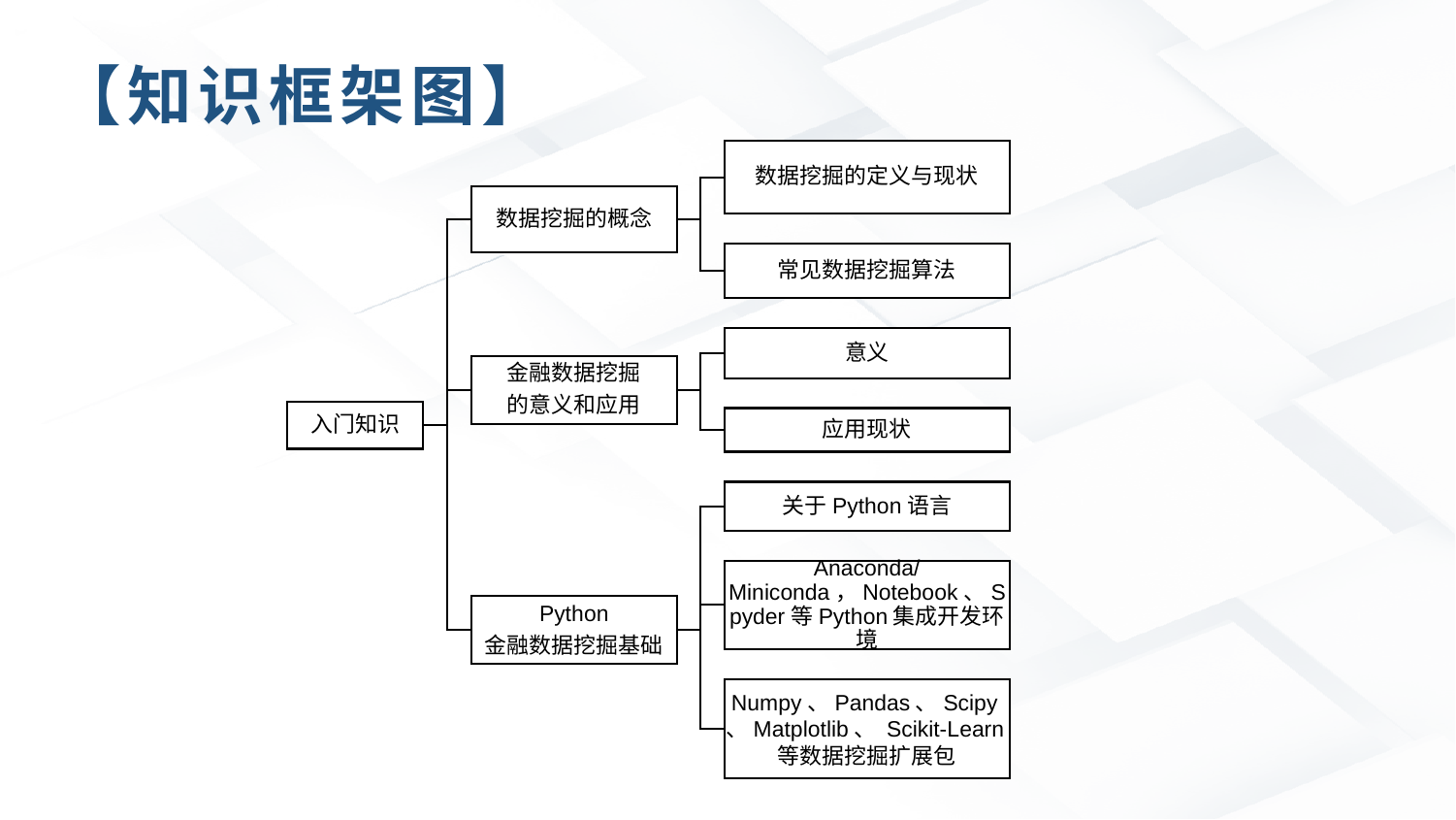

【知识框架图】
入门知识
数据挖掘的概念
数据挖掘的定义与现状
常见数据挖掘算法
金融数据挖掘
的意义和应用
意义
应用现状
Python
金融数据挖掘基础
关于Python语言
Anaconda/Miniconda，Notebook、Spyder等Python集成开发环境
Numpy、Pandas、Scipy、Matplotlib、 Scikit-Learn等数据挖掘扩展包